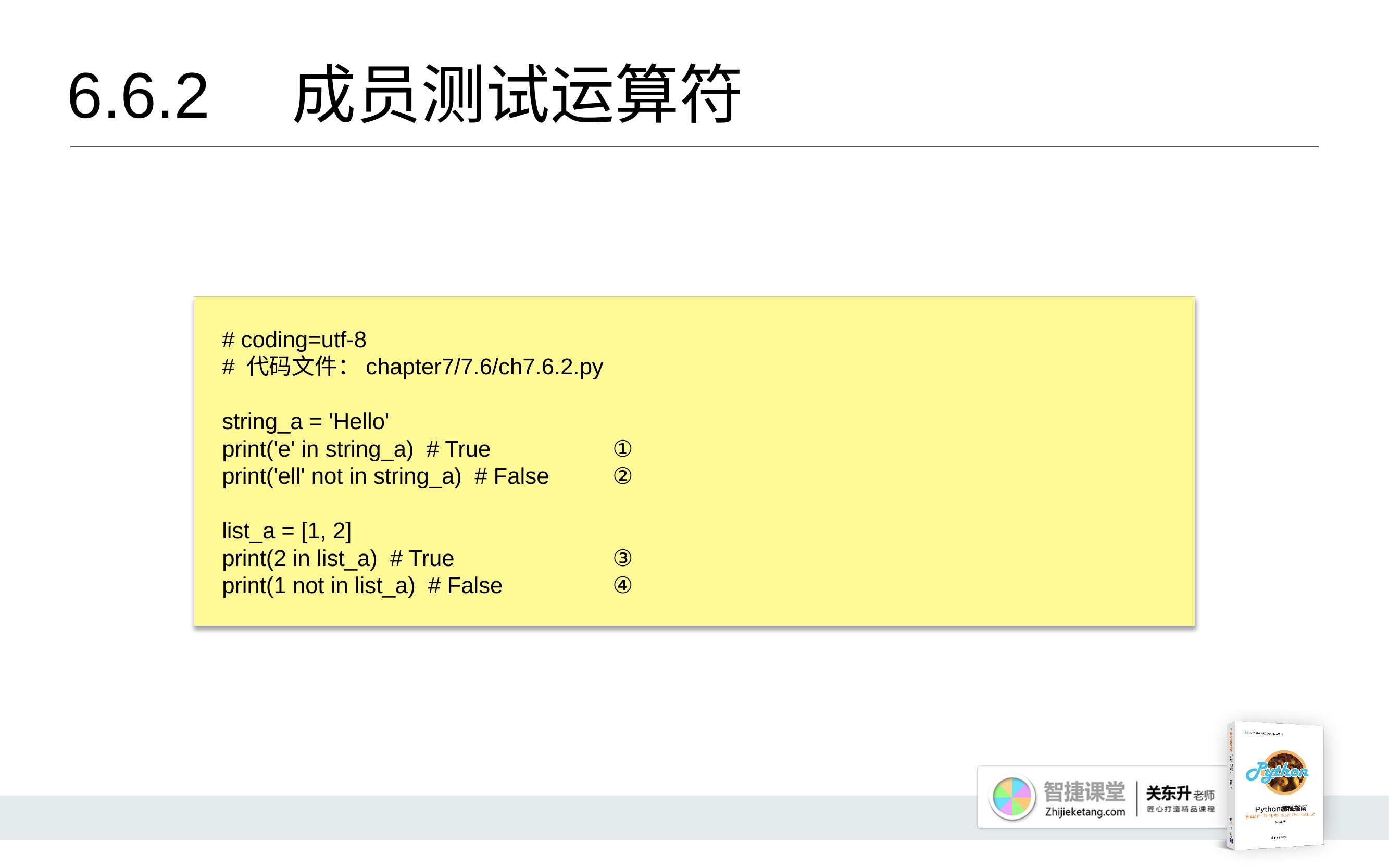

# 6.6.2 	成员测试运算符
# coding=utf-8
# 代码文件：chapter7/7.6/ch7.6.2.py

string_a = 'Hello'
print('e' in string_a)  # True		①
print('ell' not in string_a)  # False	②

list_a = [1, 2]
print(2 in list_a)  # True			③
print(1 not in list_a)  # False		④